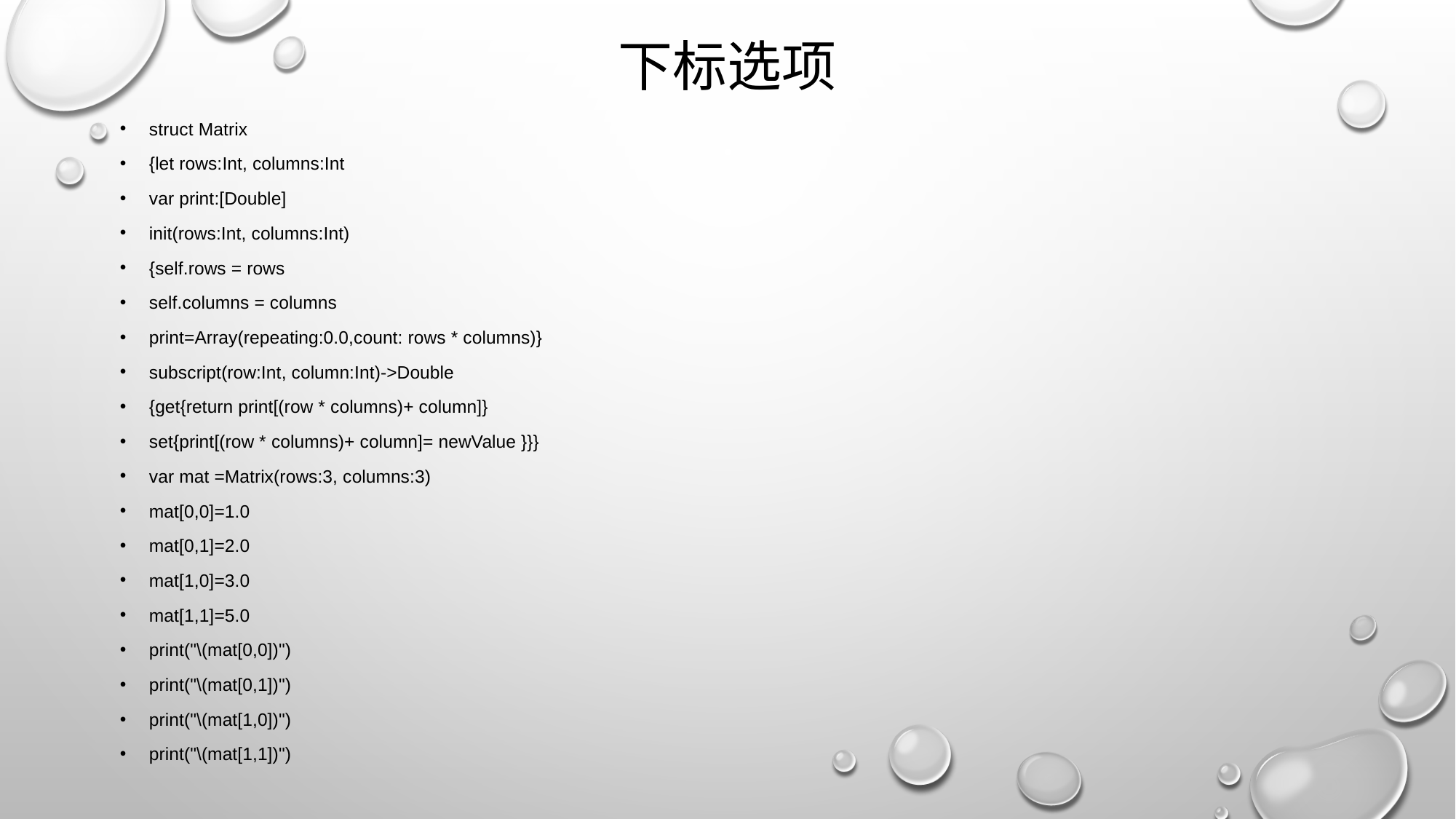

# 下标选项
struct Matrix
{let rows:Int, columns:Int
var print:[Double]
init(rows:Int, columns:Int)
{self.rows = rows
self.columns = columns
print=Array(repeating:0.0,count: rows * columns)}
subscript(row:Int, column:Int)->Double
{get{return print[(row * columns)+ column]}
set{print[(row * columns)+ column]= newValue }}}
var mat =Matrix(rows:3, columns:3)
mat[0,0]=1.0
mat[0,1]=2.0
mat[1,0]=3.0
mat[1,1]=5.0
print("\(mat[0,0])")
print("\(mat[0,1])")
print("\(mat[1,0])")
print("\(mat[1,1])")